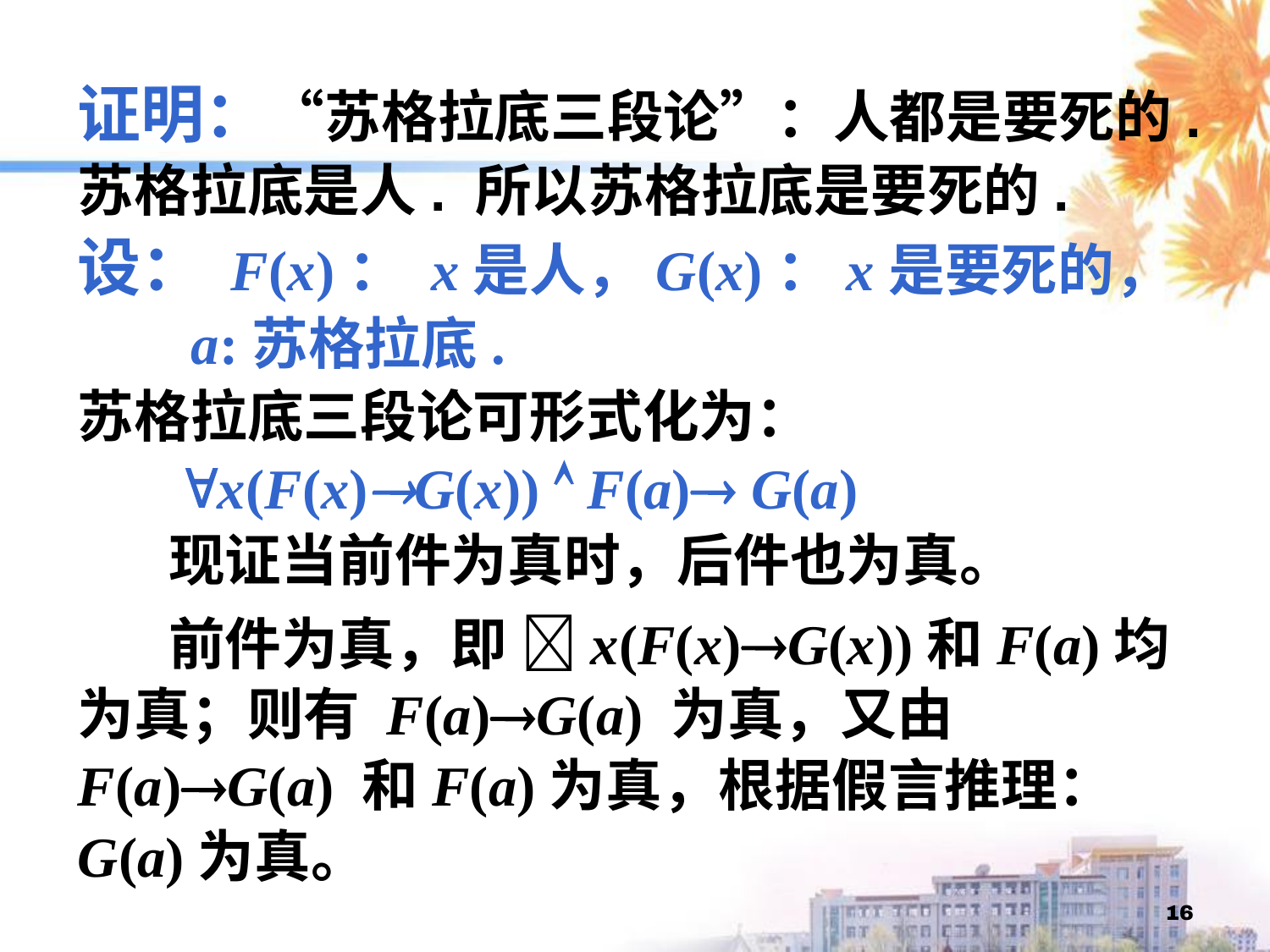

证明：“苏格拉底三段论”：人都是要死的.
苏格拉底是人. 所以苏格拉底是要死的.
设： F(x)： x是人，G(x)：x是要死的，
        a:苏格拉底.
苏格拉底三段论可形式化为：
       ∀x(F(x)→G(x)) ∧ F(a)→ G(a)
      现证当前件为真时，后件也为真。
      前件为真，即 ∀x(F(x)→G(x))和F(a)均为真；则有 F(a)→G(a) 为真，又由 F(a)→G(a) 和F(a)为真，根据假言推理： G(a)为真。
16